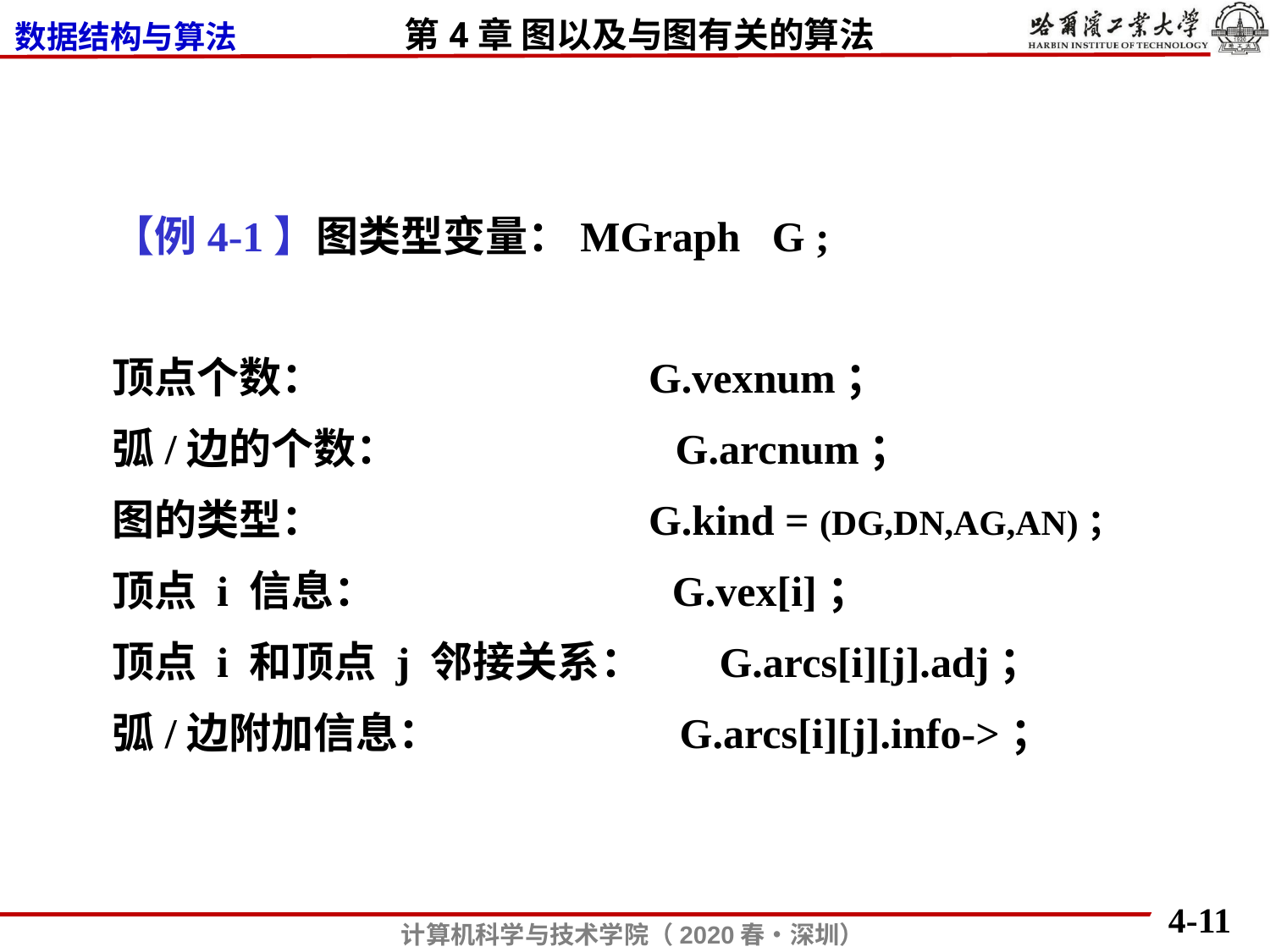

【例4-1】图类型变量：MGraph   G ;

顶点个数：                                 G.vexnum；
弧/边的个数：                            G.arcnum；
图的类型：                                 G.kind = (DG,DN,AG,AN)；
顶点 i 信息：                              G.vex[i]；
顶点 i 和顶点 j 邻接关系：       G.arcs[i][j].adj；
弧/边附加信息：                        G.arcs[i][j].info->；